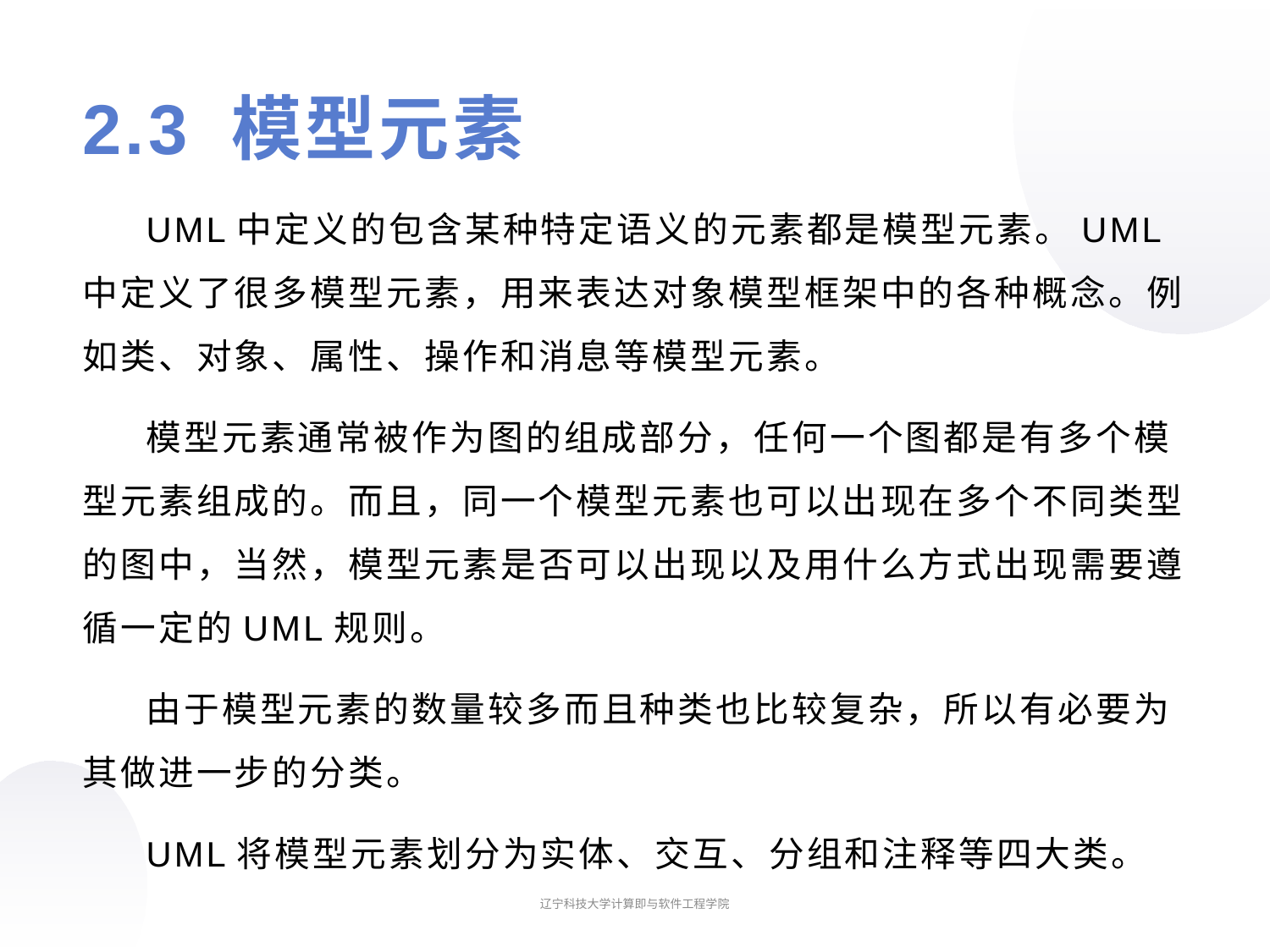

# 2.3 模型元素
UML中定义的包含某种特定语义的元素都是模型元素。UML中定义了很多模型元素，用来表达对象模型框架中的各种概念。例如类、对象、属性、操作和消息等模型元素。
模型元素通常被作为图的组成部分，任何一个图都是有多个模型元素组成的。而且，同一个模型元素也可以出现在多个不同类型的图中，当然，模型元素是否可以出现以及用什么方式出现需要遵循一定的UML规则。
由于模型元素的数量较多而且种类也比较复杂，所以有必要为其做进一步的分类。
UML将模型元素划分为实体、交互、分组和注释等四大类。

辽宁科技大学计算即与软件工程学院
51